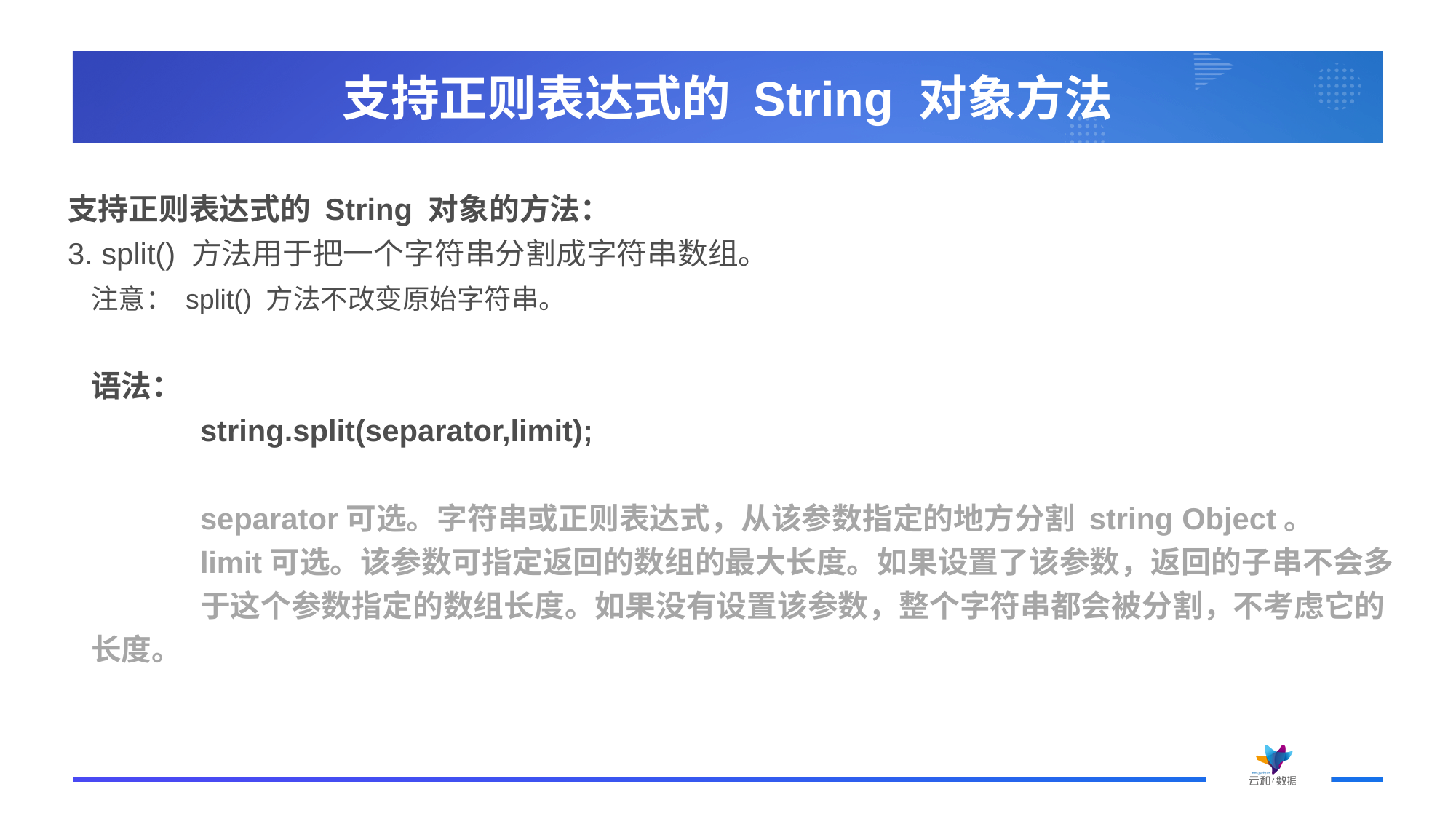

# 支持正则表达式的 String 对象方法
支持正则表达式的 String 对象的方法：
3. split() 方法用于把一个字符串分割成字符串数组。
	注意： split() 方法不改变原始字符串。

	语法：
		string.split(separator,limit);

		separator可选。字符串或正则表达式，从该参数指定的地方分割 string Object。
		limit可选。该参数可指定返回的数组的最大长度。如果设置了该参数，返回的子串不会多	于这个参数指定的数组长度。如果没有设置该参数，整个字符串都会被分割，不考虑它的长度。